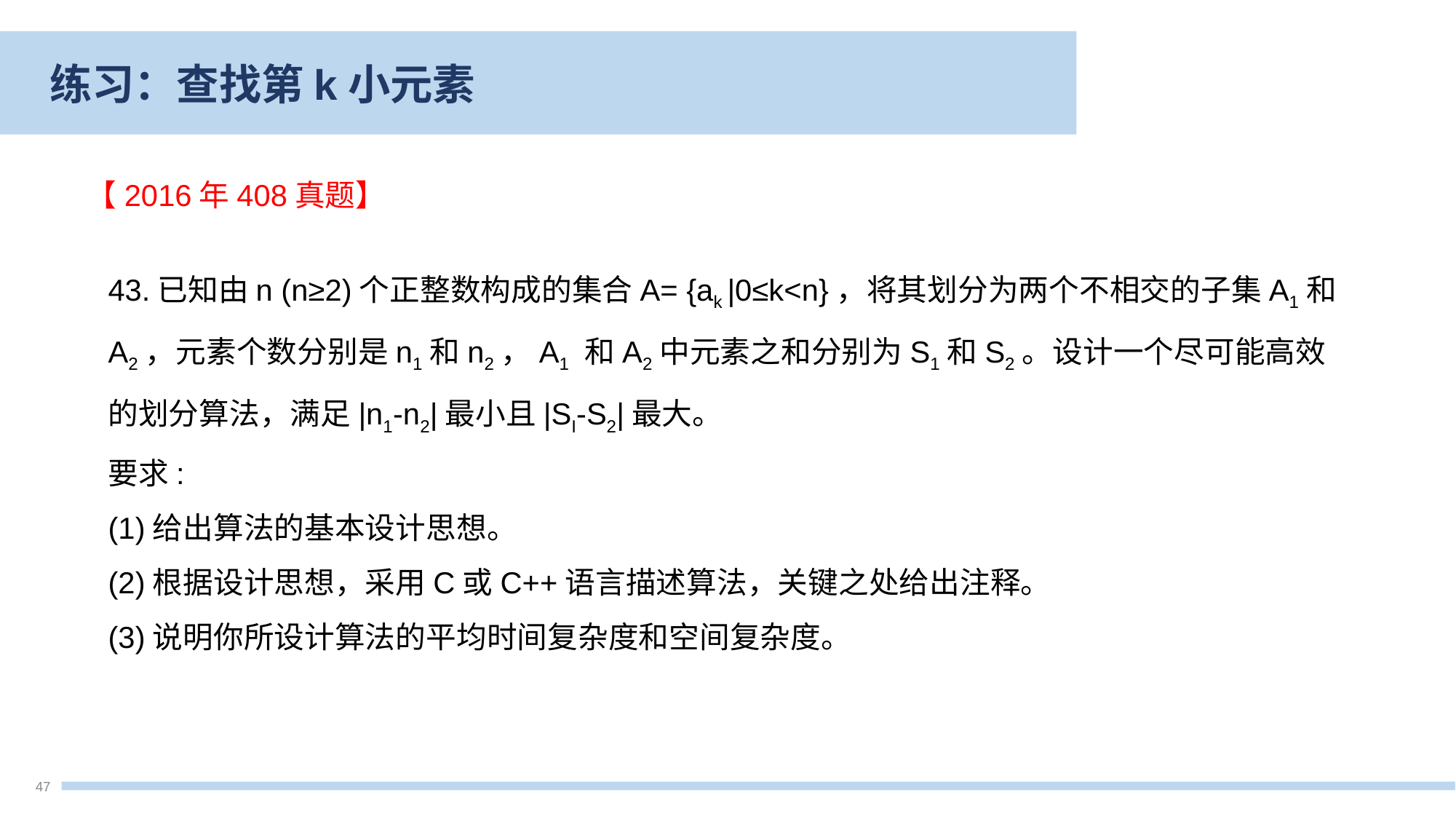

练习：查找第k小元素
【2016年408真题】
43.已知由n (n≥2)个正整数构成的集合A= {ak |0≤k<n}，将其划分为两个不相交的子集A1和A2，元素个数分别是n1和n2，A1 和A2中元素之和分别为S1和S2。设计一个尽可能高效的划分算法，满足|n1-n2|最小且|SI-S2|最大。
要求:
(1)给出算法的基本设计思想。
(2)根据设计思想，采用C或C++语言描述算法，关键之处给出注释。
(3)说明你所设计算法的平均时间复杂度和空间复杂度。
47